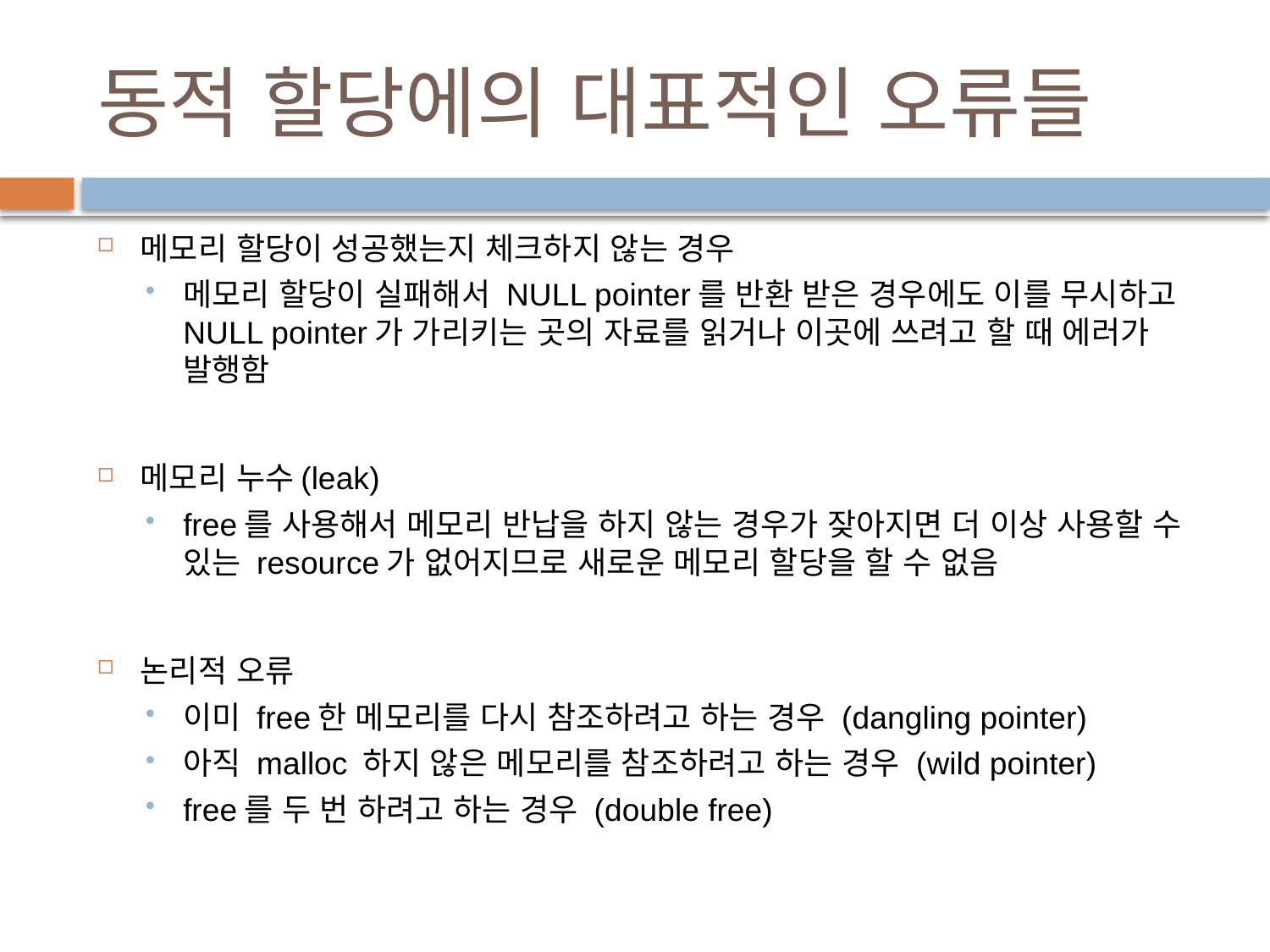

# 동적 할당에의 대표적인 오류들
메모리 할당이 성공했는지 체크하지 않는 경우
메모리 할당이 실패해서 NULL pointer를 반환 받은 경우에도 이를 무시하고 NULL pointer가 가리키는 곳의 자료를 읽거나 이곳에 쓰려고 할 때 에러가 발행함

메모리 누수(leak)
free를 사용해서 메모리 반납을 하지 않는 경우가 잦아지면 더 이상 사용할 수 있는 resource가 없어지므로 새로운 메모리 할당을 할 수 없음

논리적 오류
이미 free한 메모리를 다시 참조하려고 하는 경우 (dangling pointer)
아직 malloc 하지 않은 메모리를 참조하려고 하는 경우 (wild pointer)
free를 두 번 하려고 하는 경우 (double free)